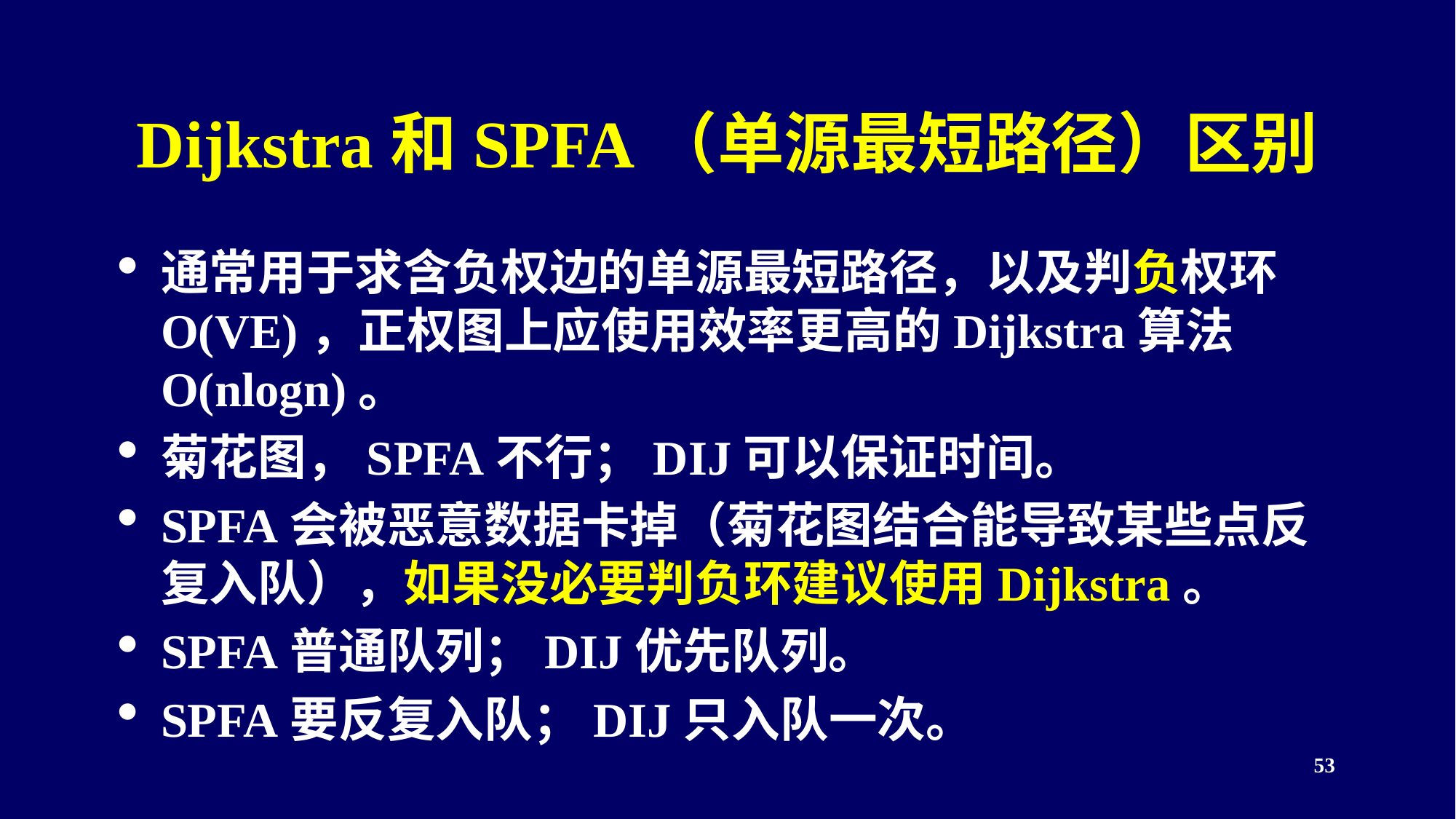

# Dijkstra和SPFA（单源最短路径）区别
通常用于求含负权边的单源最短路径，以及判负权环O(VE)，正权图上应使用效率更高的Dijkstra算法O(nlogn)。
菊花图，SPFA不行；DIJ可以保证时间。
SPFA会被恶意数据卡掉（菊花图结合能导致某些点反复入队），如果没必要判负环建议使用Dijkstra。
SPFA普通队列；DIJ优先队列。
SPFA要反复入队；DIJ只入队一次。
53